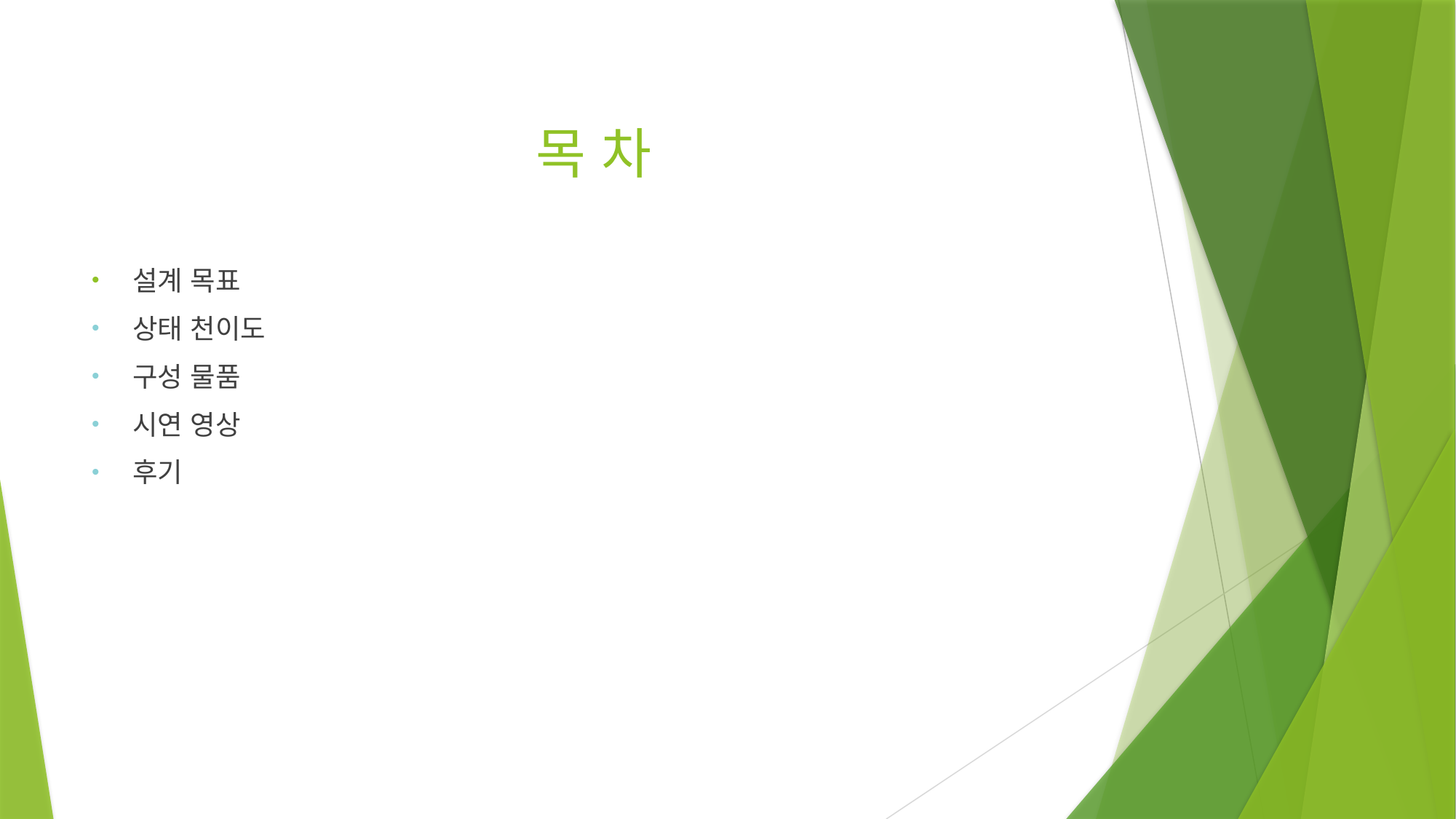

# 목 차
설계 목표
상태 천이도
구성 물품
시연 영상
후기